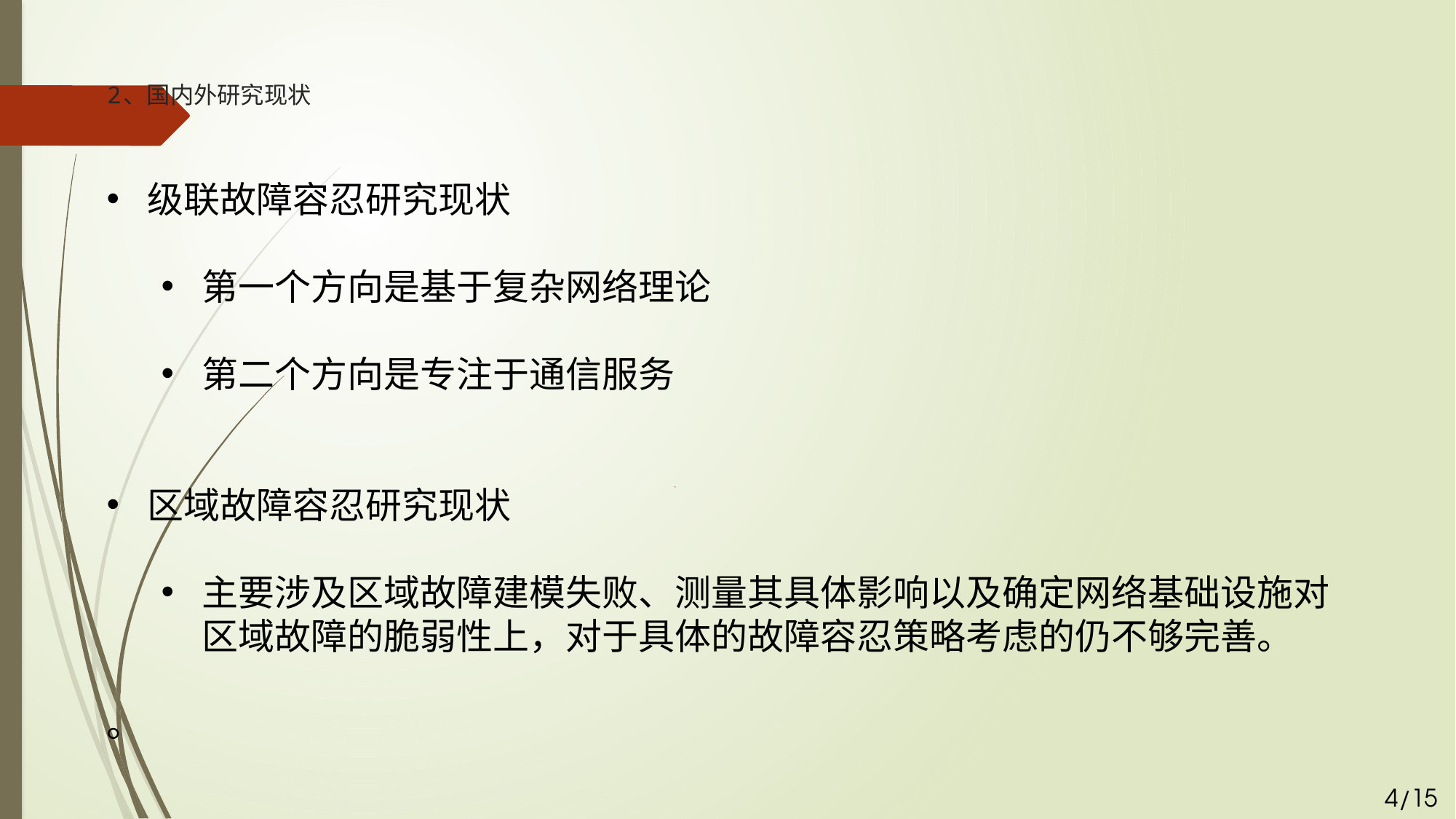

# 2、国内外研究现状
级联故障容忍研究现状

第一个方向是基于复杂网络理论

第二个方向是专注于通信服务

区域故障容忍研究现状

主要涉及区域故障建模失败、测量其具体影响以及确定网络基础设施对区域故障的脆弱性上，对于具体的故障容忍策略考虑的仍不够完善。

。

4/15